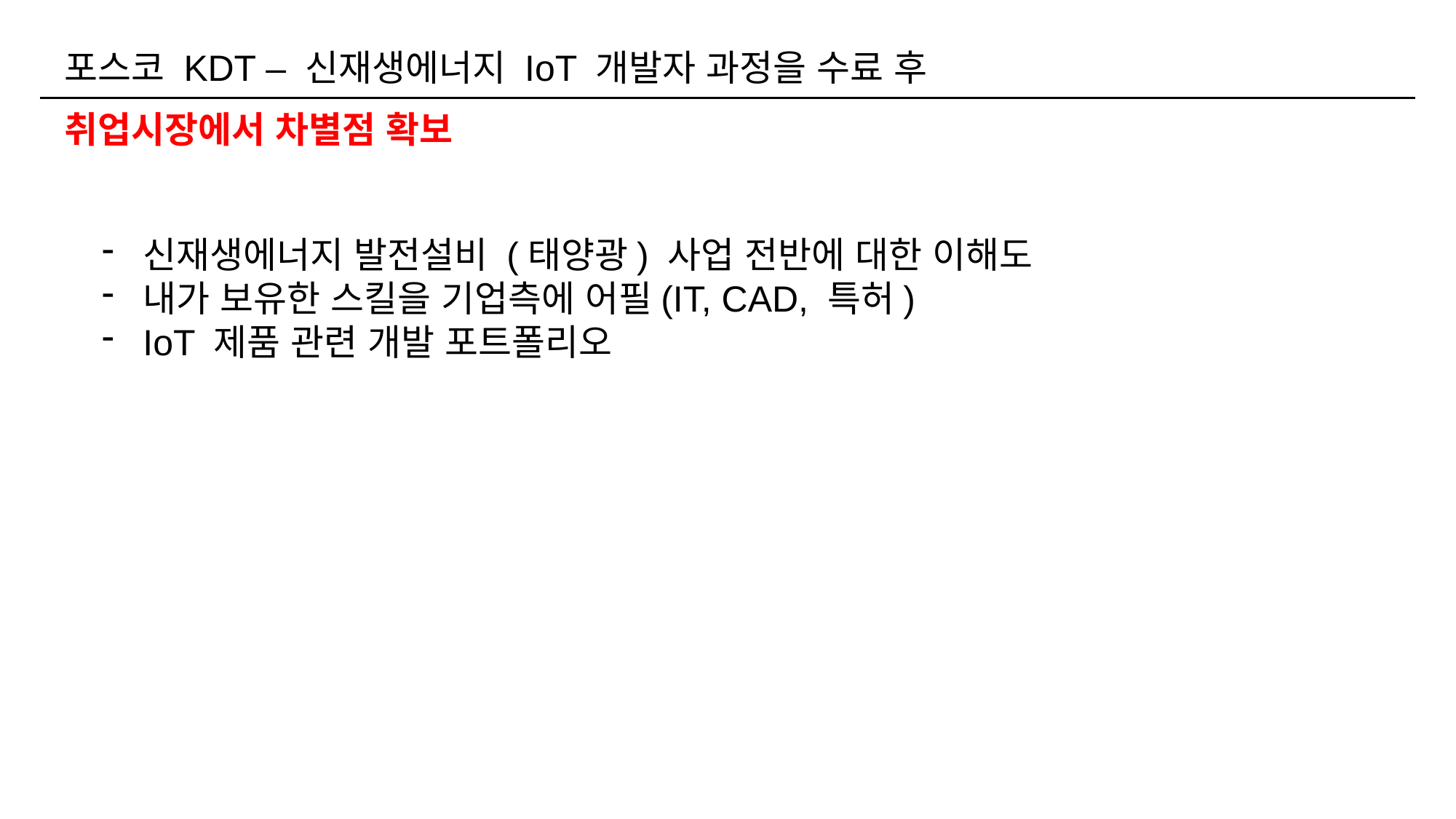

포스코 KDT – 신재생에너지 IoT 개발자 과정을 수료 후
취업시장에서 차별점 확보
신재생에너지 발전설비 (태양광) 사업 전반에 대한 이해도
내가 보유한 스킬을 기업측에 어필(IT, CAD, 특허)
IoT 제품 관련 개발 포트폴리오